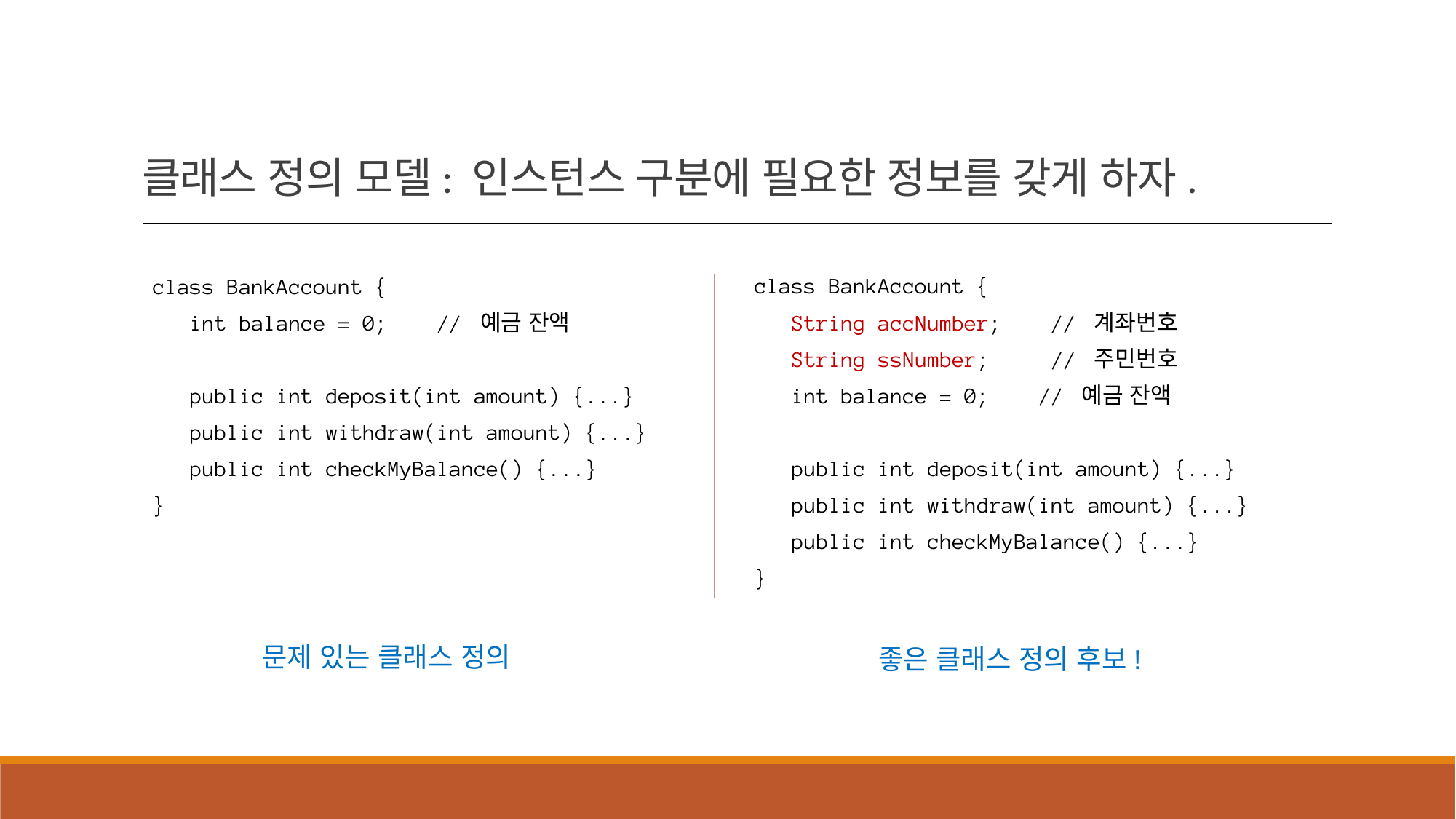

클래스 정의 모델: 인스턴스 구분에 필요한 정보를 갖게 하자.
class BankAccount {
   String accNumber;    // 계좌번호
   String ssNumber;     // 주민번호
   int balance = 0;    // 예금 잔액

   public int deposit(int amount) {...}
   public int withdraw(int amount) {...}
   public int checkMyBalance() {...}
}
class BankAccount {
   int balance = 0;    // 예금 잔액

   public int deposit(int amount) {...}
   public int withdraw(int amount) {...}
   public int checkMyBalance() {...}
}
문제 있는 클래스 정의
좋은 클래스 정의 후보!